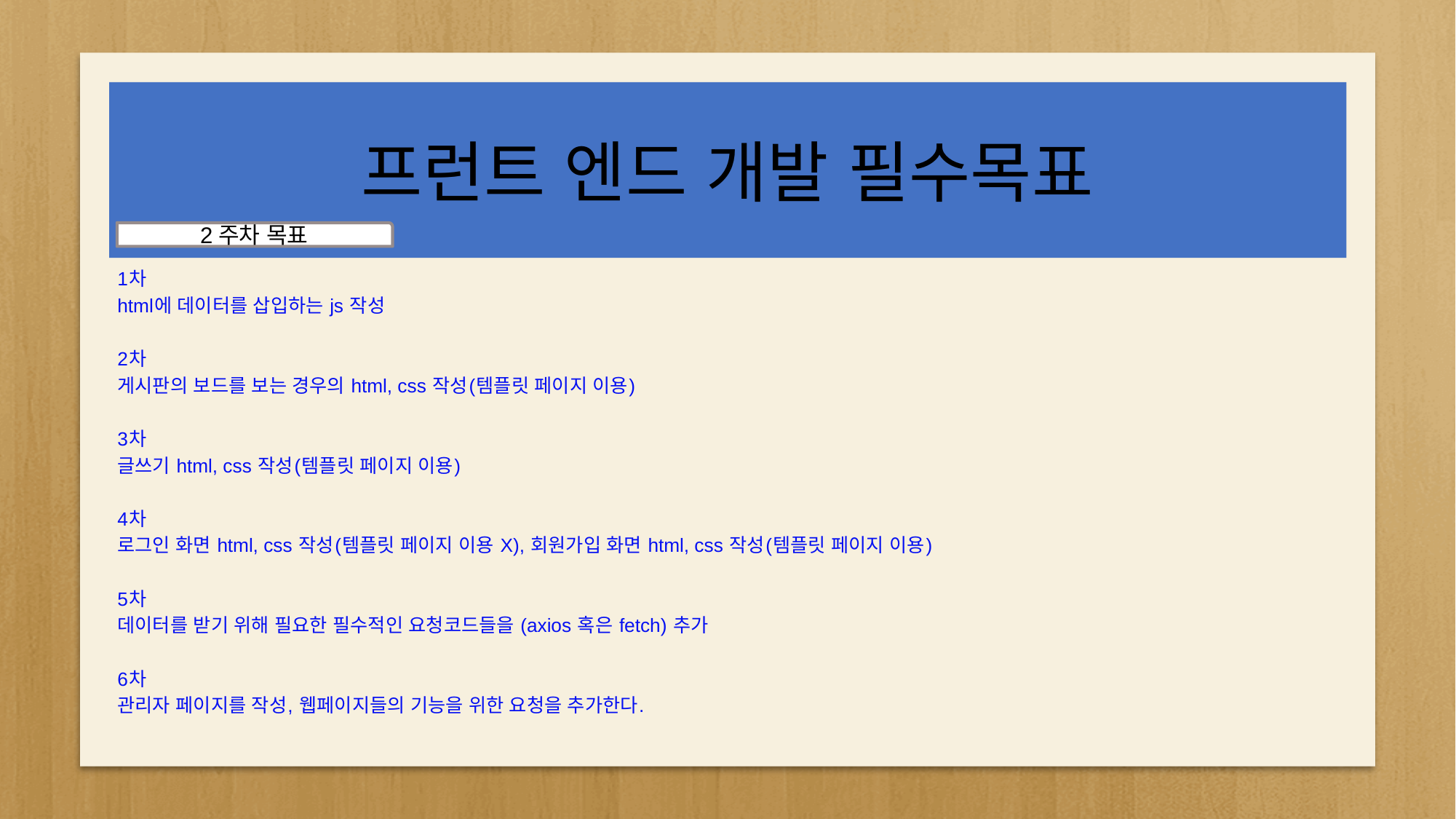

# 프런트 엔드 개발 필수목표
2주차 목표
1차
html에 데이터를 삽입하는 js 작성

2차
게시판의 보드를 보는 경우의 html, css 작성(템플릿 페이지 이용)

3차
글쓰기 html, css 작성(템플릿 페이지 이용)

4차
로그인 화면 html, css 작성(템플릿 페이지 이용 X), 회원가입 화면 html, css 작성(템플릿 페이지 이용)

5차
데이터를 받기 위해 필요한 필수적인 요청코드들을 (axios 혹은 fetch) 추가

6차
관리자 페이지를 작성, 웹페이지들의 기능을 위한 요청을 추가한다.